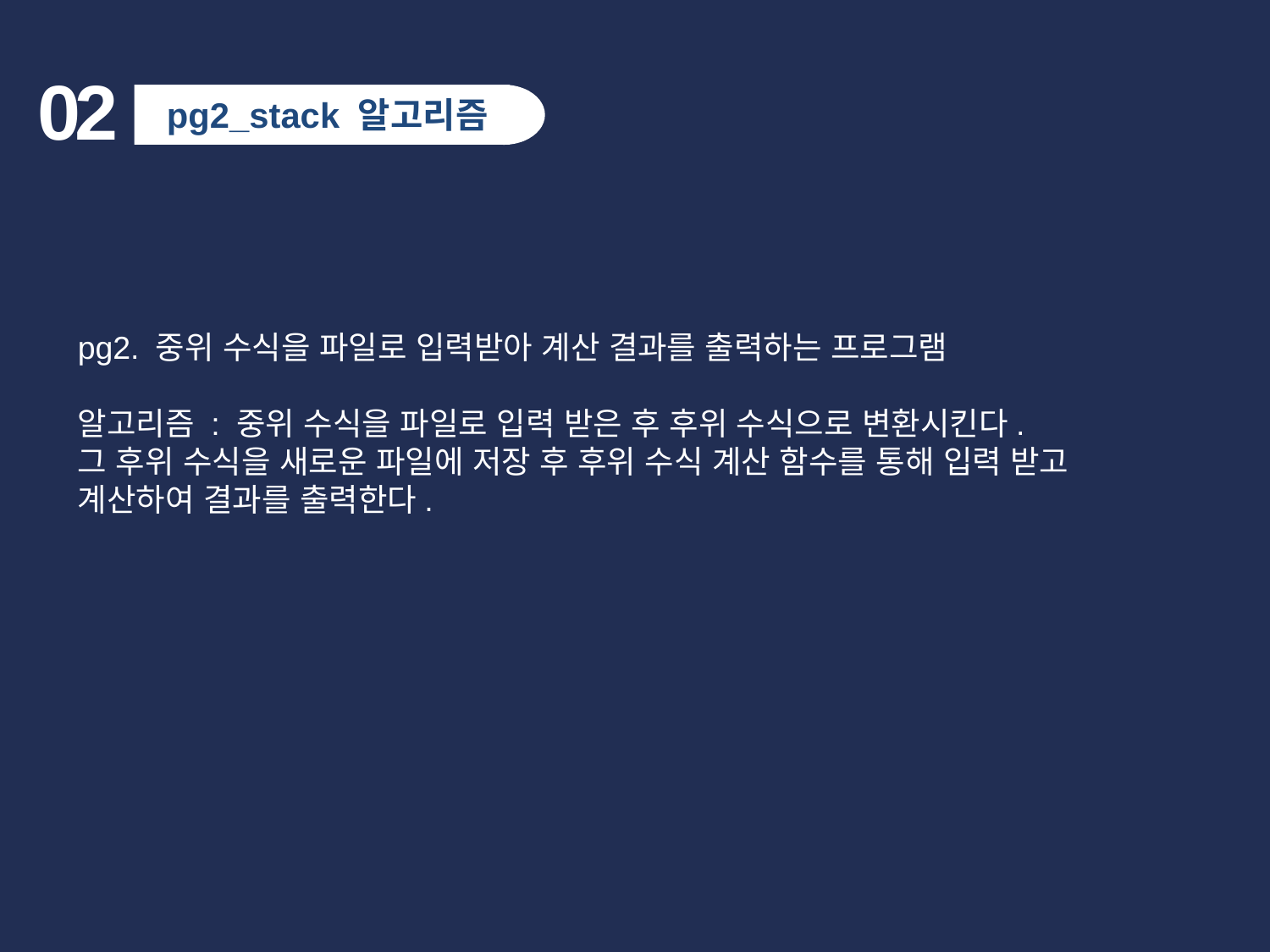

02

pg2_stack 알고리즘
pg2. 중위 수식을 파일로 입력받아 계산 결과를 출력하는 프로그램

알고리즘 : 중위 수식을 파일로 입력 받은 후 후위 수식으로 변환시킨다.
그 후위 수식을 새로운 파일에 저장 후 후위 수식 계산 함수를 통해 입력 받고 계산하여 결과를 출력한다.